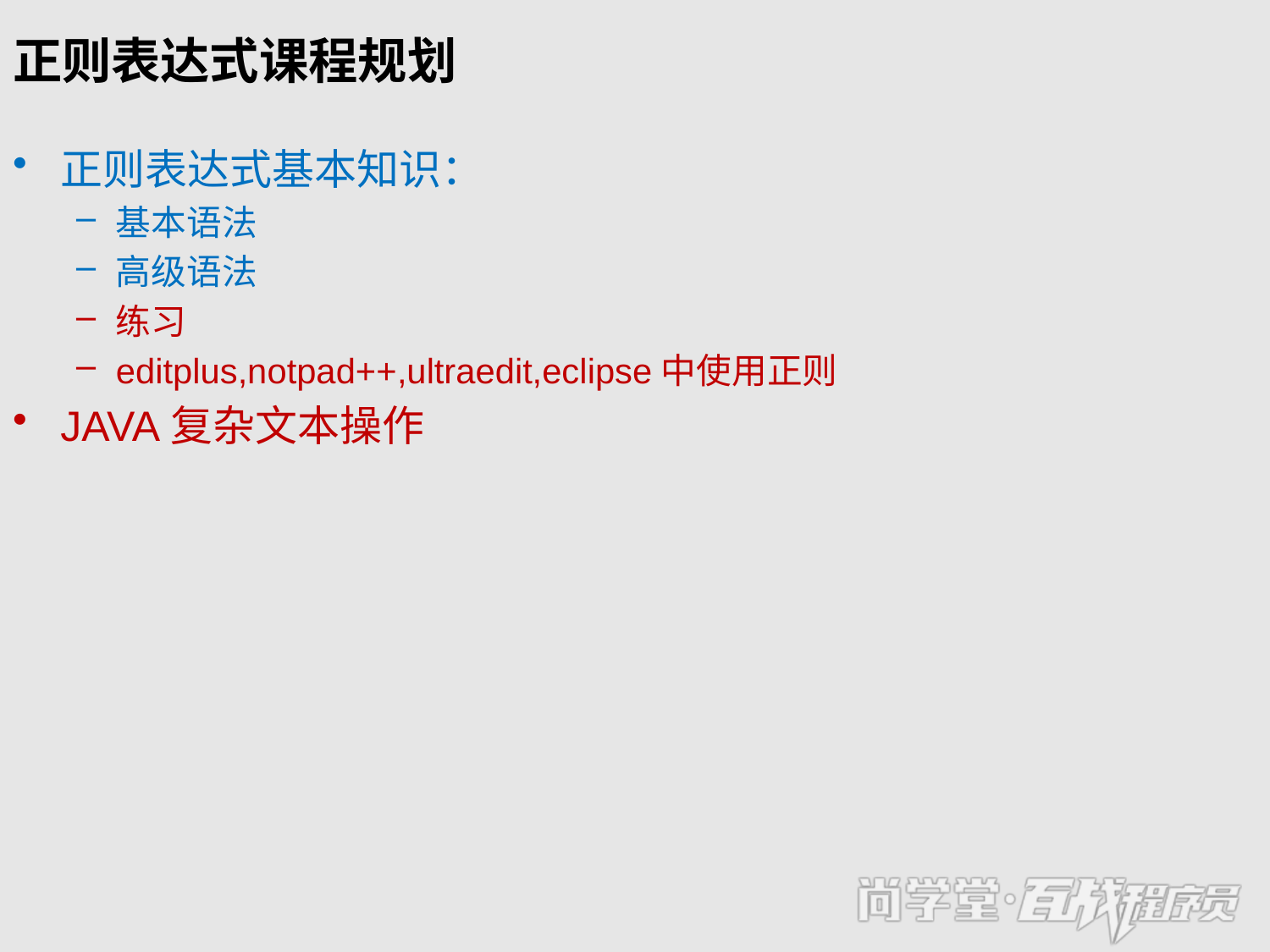

# 正则表达式课程规划
正则表达式基本知识：
基本语法
高级语法
练习
editplus,notpad++,ultraedit,eclipse中使用正则
JAVA复杂文本操作